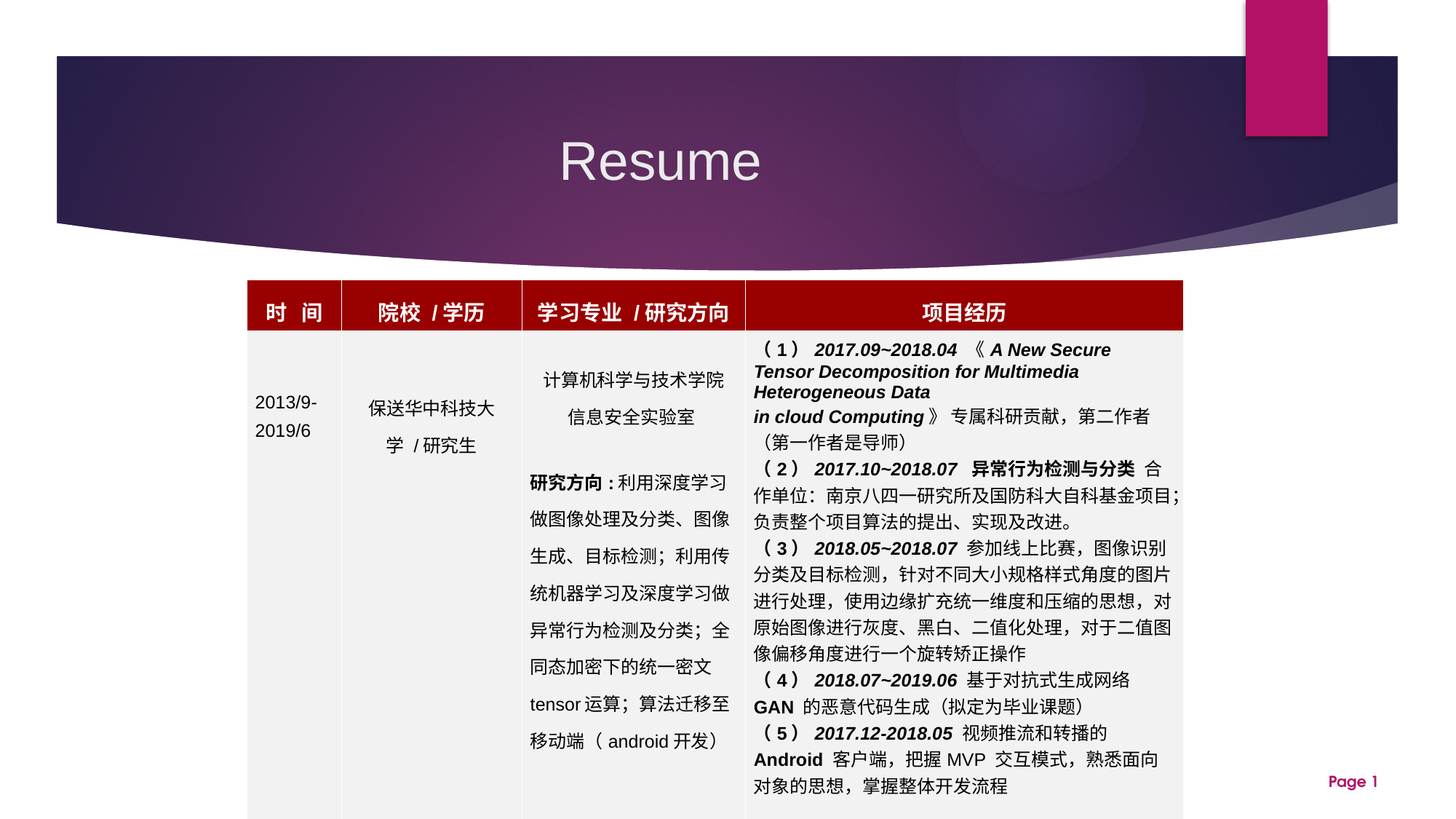

# Resume
| 时 间 | 院校 /学历 | 学习专业 /研究方向 | 项目经历 |
| --- | --- | --- | --- |
| 2013/9-2019/6 | 保送华中科技大学 /研究生 | 计算机科学与技术学院 信息安全实验室 研究方向:利用深度学习做图像处理及分类、图像生成、目标检测；利用传统机器学习及深度学习做异常行为检测及分类；全同态加密下的统一密文tensor运算；算法迁移至移动端（android开发） | （1）2017.09~2018.04 《A New Secure Tensor Decomposition for Multimedia Heterogeneous Data in cloud Computing》 专属科研贡献，第二作者（第一作者是导师） （2）2017.10~2018.07 异常行为检测与分类 合作单位：南京八四一研究所及国防科大自科基金项目；负责整个项目算法的提出、实现及改进。 （3）2018.05~2018.07 参加线上比赛，图像识别分类及目标检测，针对不同大小规格样式角度的图片进行处理，使用边缘扩充统一维度和压缩的思想，对原始图像进行灰度、黑白、二值化处理，对于二值图像偏移角度进行一个旋转矫正操作 （4）2018.07~2019.06 基于对抗式生成网络GAN 的恶意代码生成（拟定为毕业课题） （5）2017.12-2018.05 视频推流和转播的Android 客户端，把握MVP 交互模式，熟悉面向对象的思想，掌握整体开发流程 |
Page 1